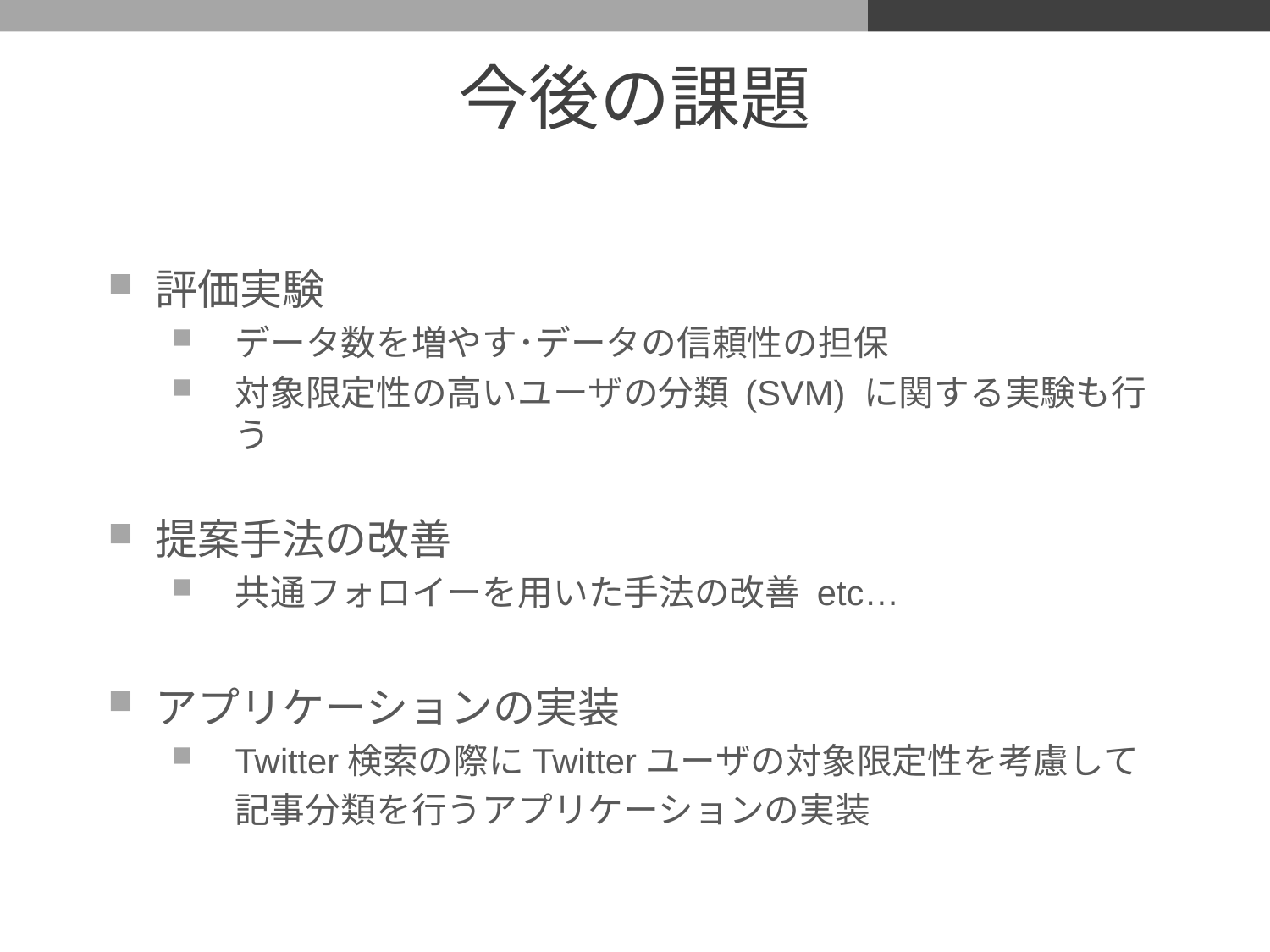

# 今後の課題

評価実験
データ数を増やす･データの信頼性の担保
対象限定性の高いユーザの分類 (SVM) に関する実験も行う

提案手法の改善
共通フォロイーを用いた手法の改善 etc…

アプリケーションの実装
Twitter検索の際にTwitterユーザの対象限定性を考慮して
       記事分類を行うアプリケーションの実装